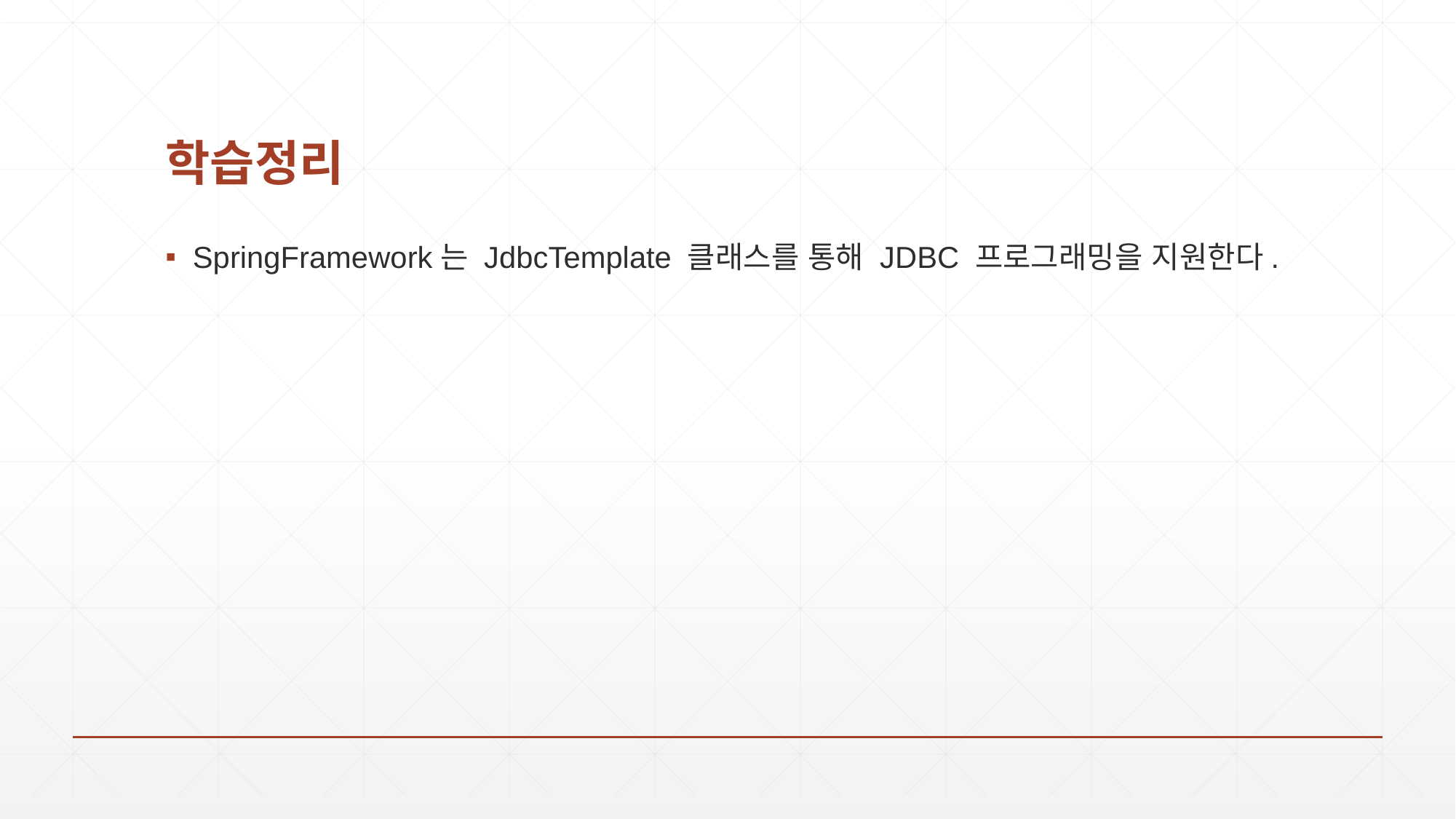

# 학습정리
SpringFramework는 JdbcTemplate 클래스를 통해 JDBC 프로그래밍을 지원한다.